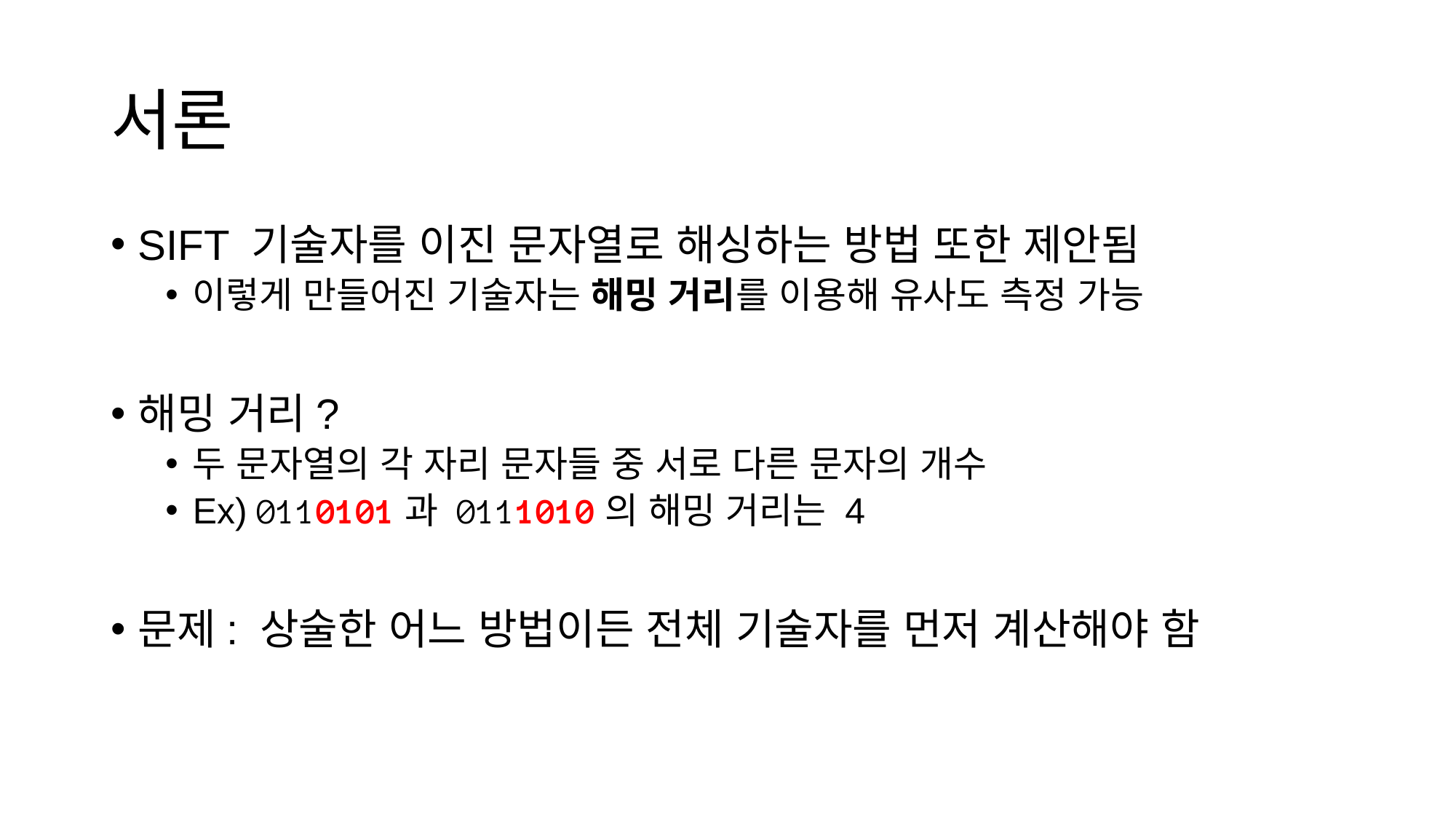

# 서론
SIFT 기술자를 이진 문자열로 해싱하는 방법 또한 제안됨
이렇게 만들어진 기술자는 해밍 거리를 이용해 유사도 측정 가능

해밍 거리?
두 문자열의 각 자리 문자들 중 서로 다른 문자의 개수
Ex) 0110101과 0111010의 해밍 거리는 4

문제: 상술한 어느 방법이든 전체 기술자를 먼저 계산해야 함